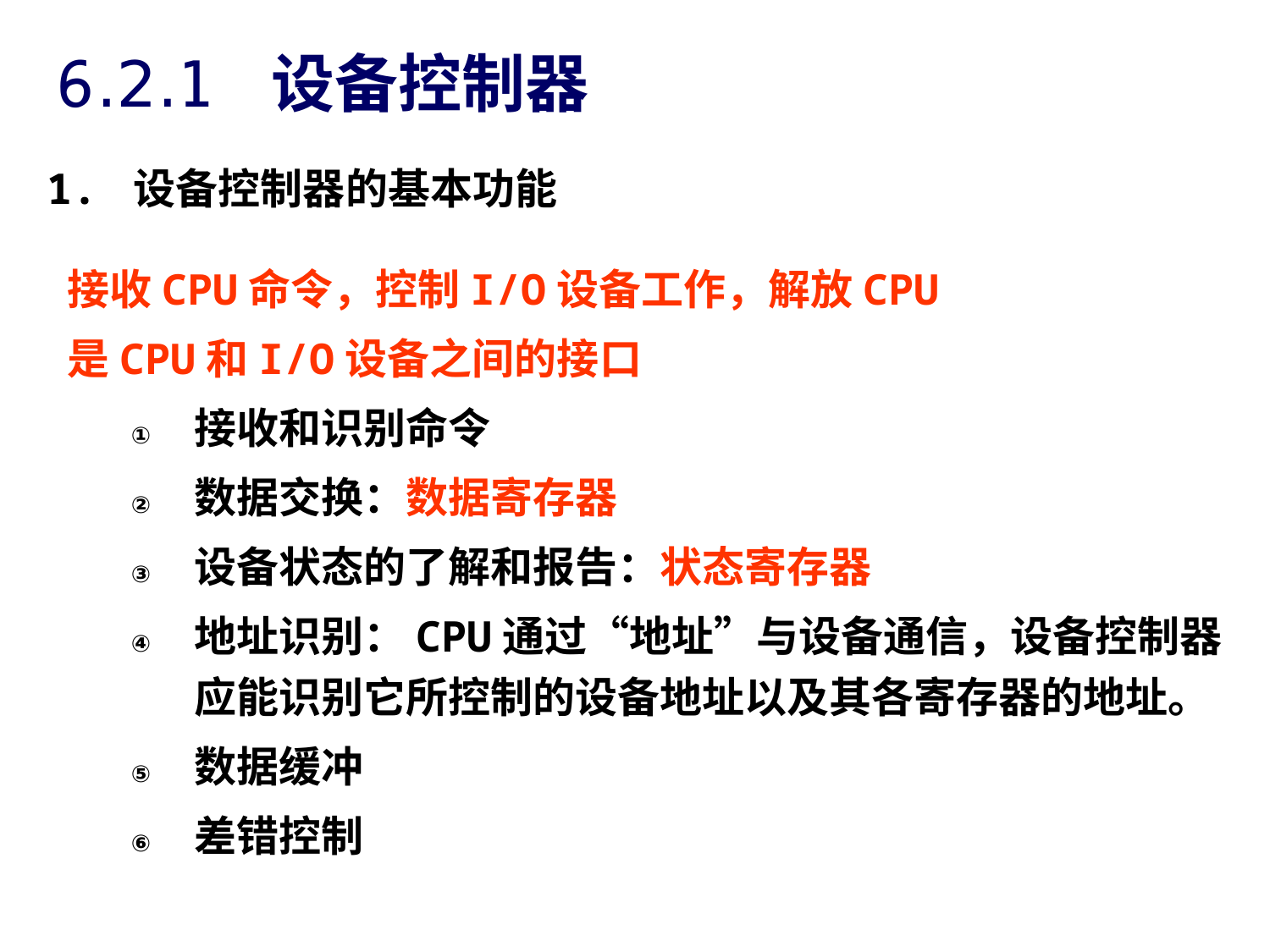

# 6.2.1  设备控制器
1. 设备控制器的基本功能
接收CPU命令，控制I/O设备工作，解放CPU
是CPU和I/O设备之间的接口
接收和识别命令
数据交换：数据寄存器
设备状态的了解和报告：状态寄存器
地址识别：CPU通过“地址”与设备通信，设备控制器应能识别它所控制的设备地址以及其各寄存器的地址。
数据缓冲
差错控制